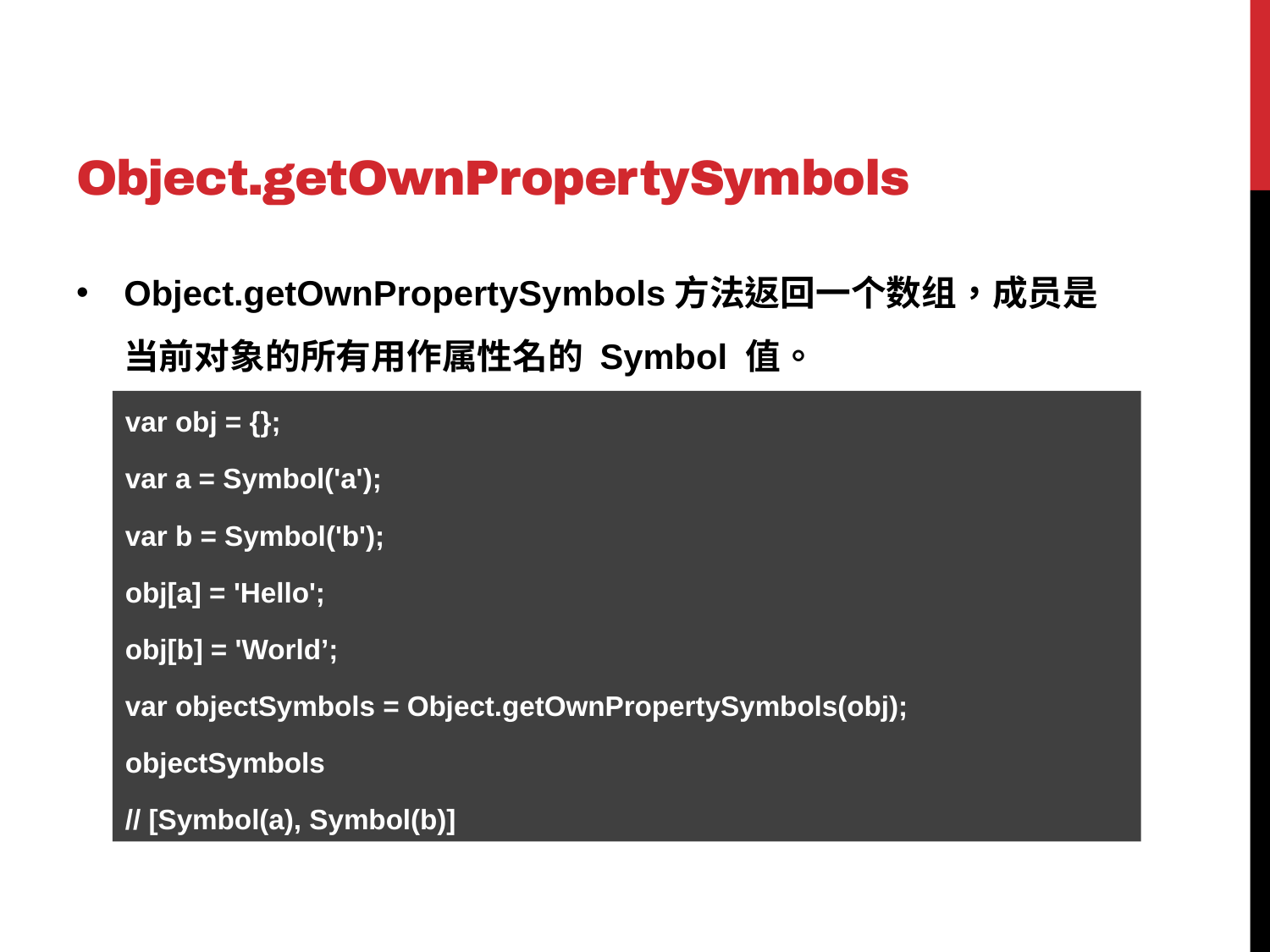

# Object.getOwnPropertySymbols
Object.getOwnPropertySymbols方法返回一个数组，成员是当前对象的所有用作属性名的 Symbol 值。

var obj = {};
var a = Symbol('a');
var b = Symbol('b');
obj[a] = 'Hello';
obj[b] = 'World’;
var objectSymbols = Object.getOwnPropertySymbols(obj);
objectSymbols
// [Symbol(a), Symbol(b)]